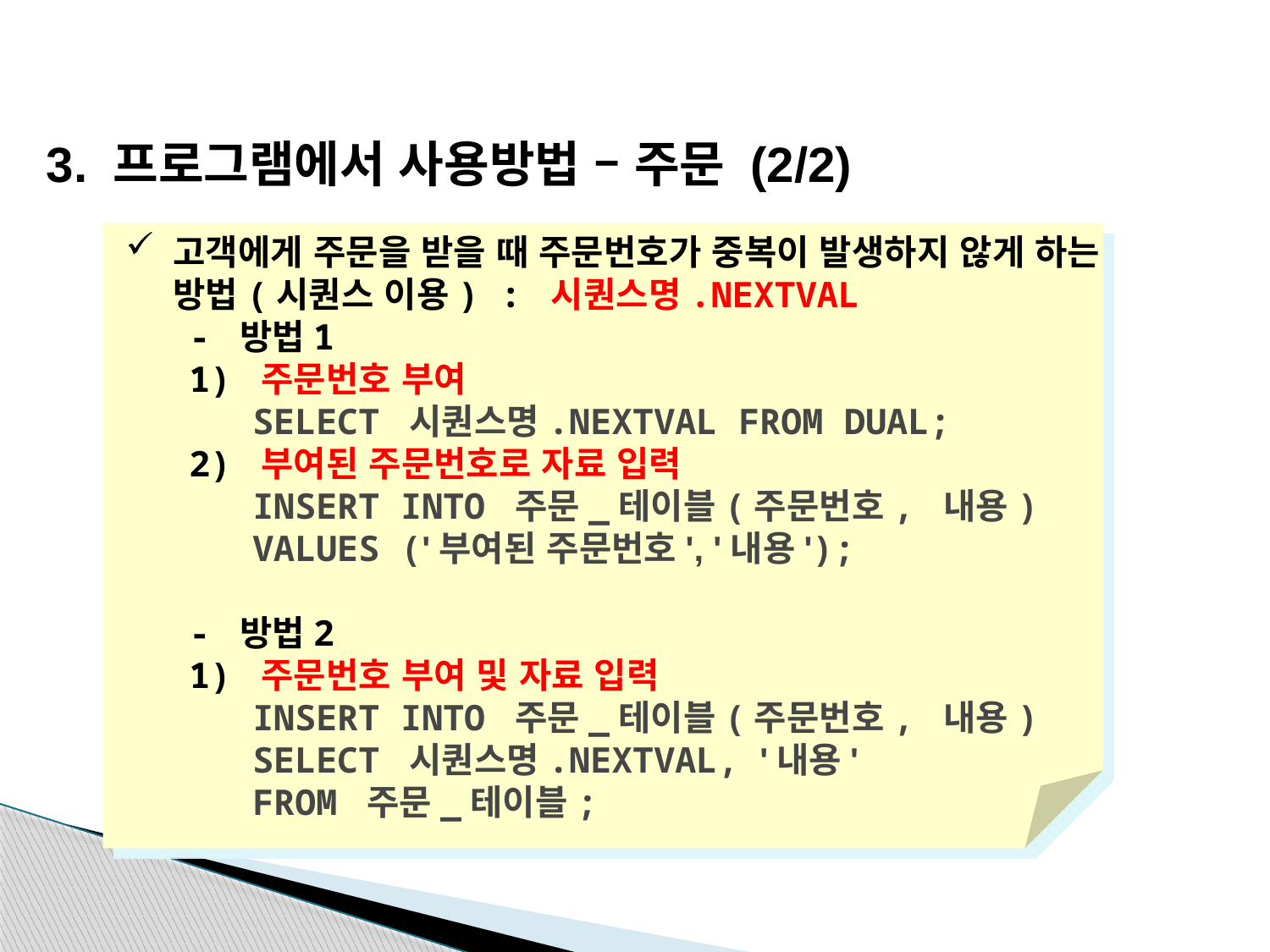

3. 프로그램에서 사용방법 – 주문 (2/2)
고객에게 주문을 받을 때 주문번호가 중복이 발생하지 않게 하는 방법(시퀀스 이용) : 시퀀스명.NEXTVAL
   - 방법1
   1) 주문번호 부여
      SELECT 시퀀스명.NEXTVAL FROM DUAL;
   2) 부여된 주문번호로 자료 입력
      INSERT INTO 주문_테이블(주문번호, 내용)
      VALUES ('부여된 주문번호', '내용');

   - 방법2
   1) 주문번호 부여 및 자료 입력
      INSERT INTO 주문_테이블(주문번호, 내용)
      SELECT 시퀀스명.NEXTVAL, '내용'
      FROM 주문_테이블;